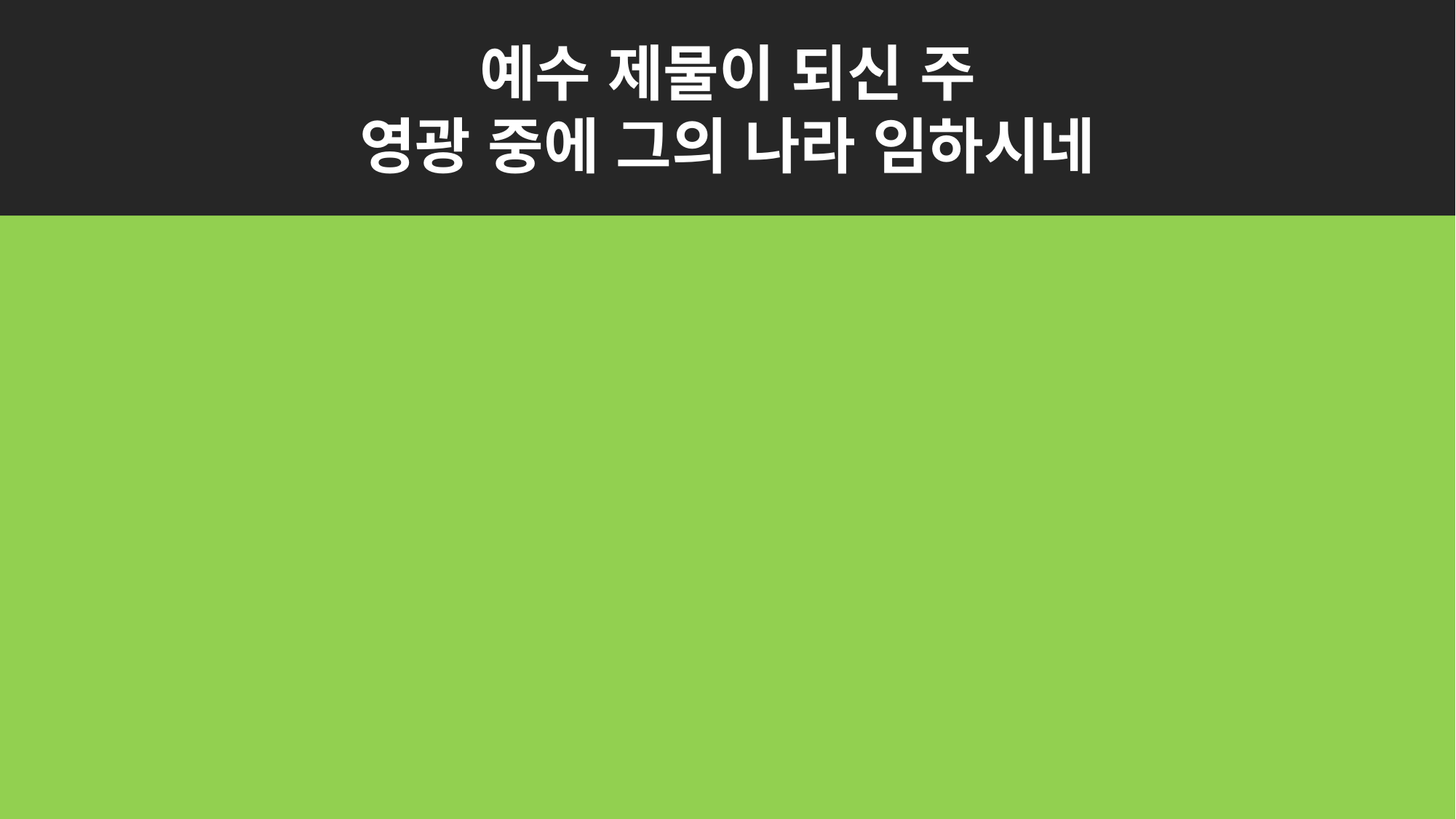

예수 제물이 되신 주
영광 중에 그의 나라 임하시네